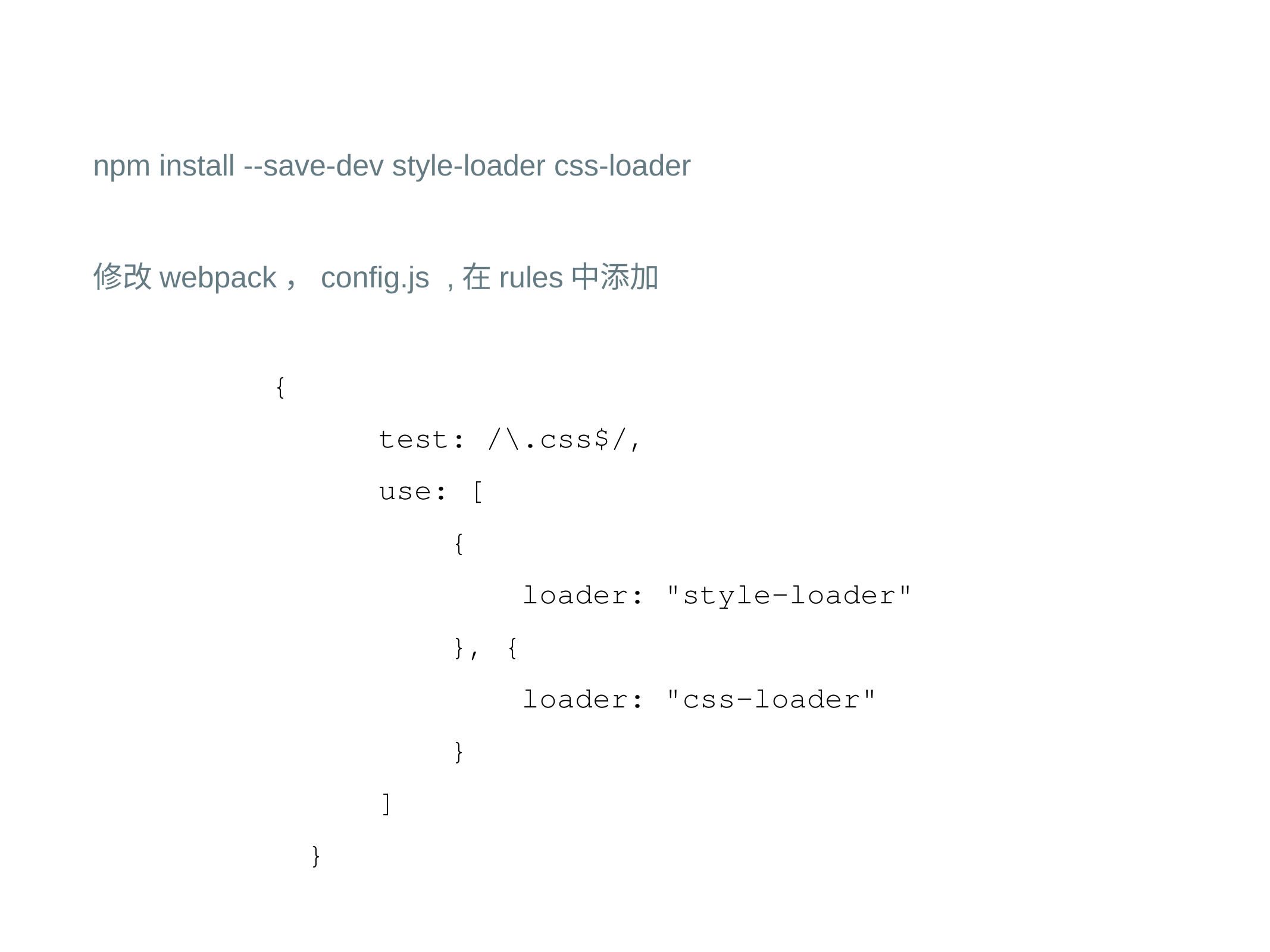

npm install --save-dev style-loader css-loader

修改webpack，config.js  ,在rules中添加

{
                test: /\.css$/,
                use: [
                    {
                        loader: "style-loader"
                    }, {
                        loader: "css-loader"
                    }
                ]
            }